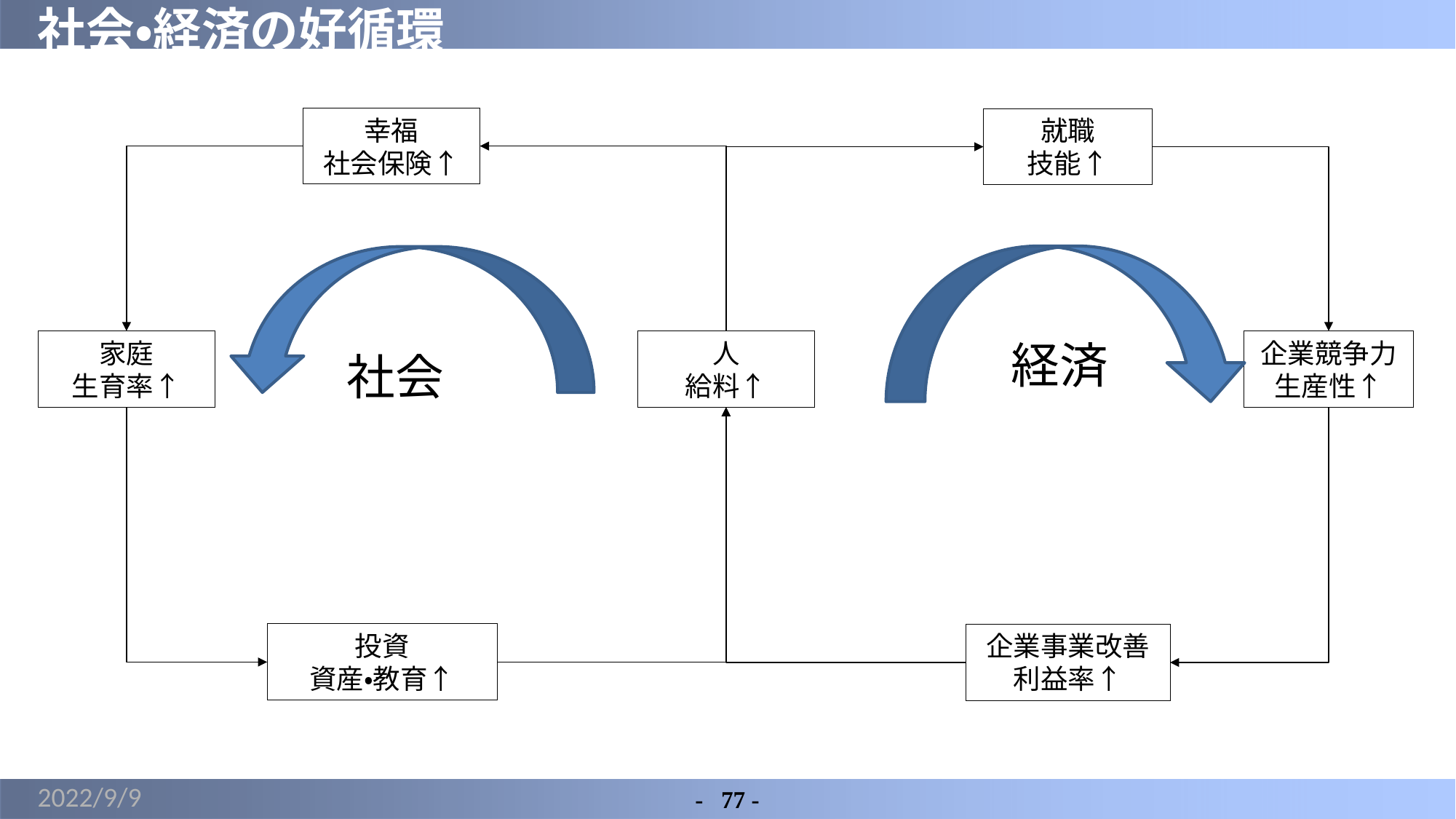

# 社会・経済の好循環
幸福
社会保険↑
就職
技能↑

経済
家庭
生育率↑
企業競争力
生産性↑
人
給料↑
社会
投資
資産・教育↑
企業事業改善
利益率↑
2022/9/9
-	77 -